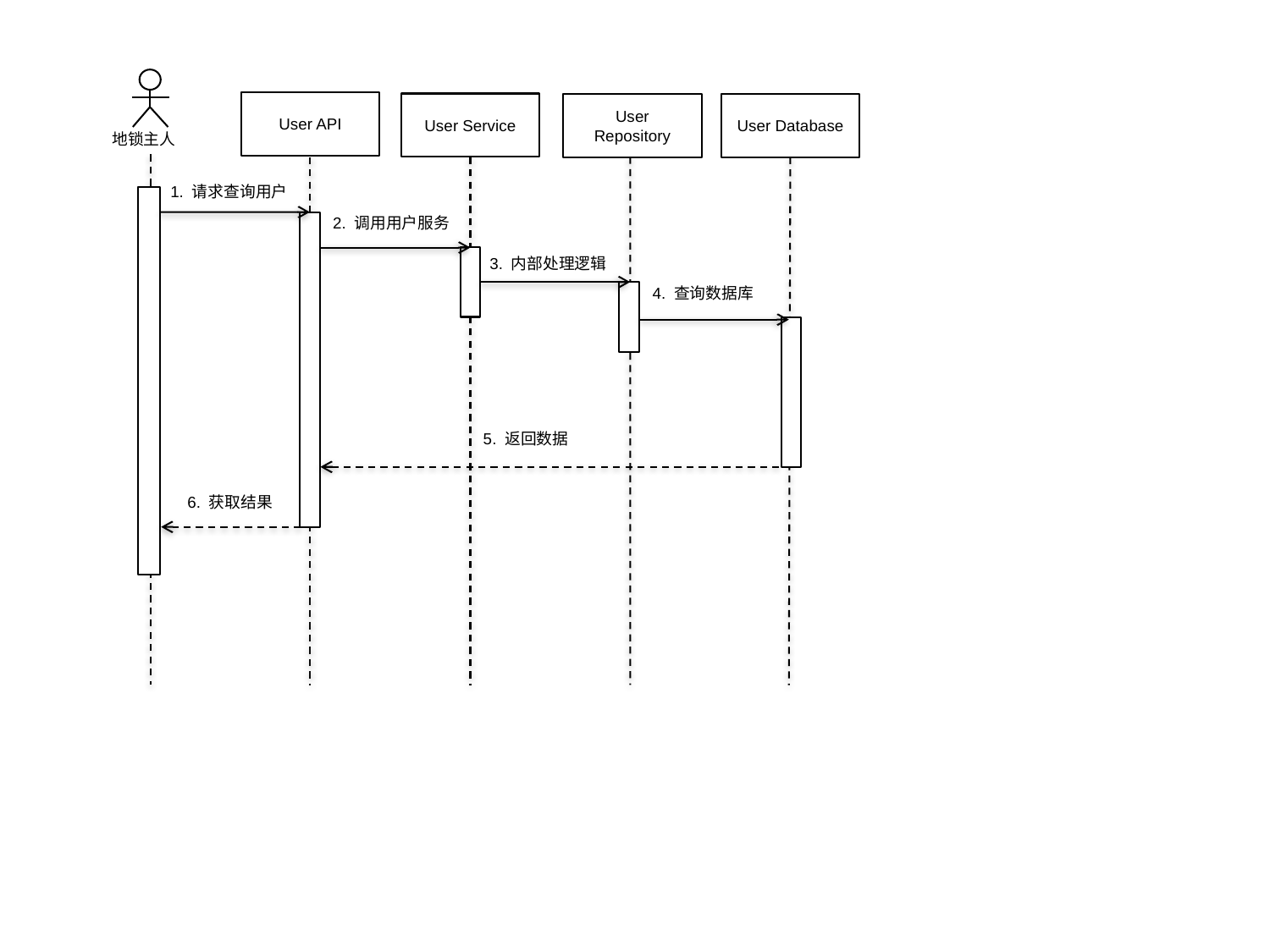

地锁主人
User API
User Service
User Database
User Repository
1. 请求查询用户

2. 调用用户服务

3. 内部处理逻辑

4. 查询数据库

5. 返回数据
6. 获取结果